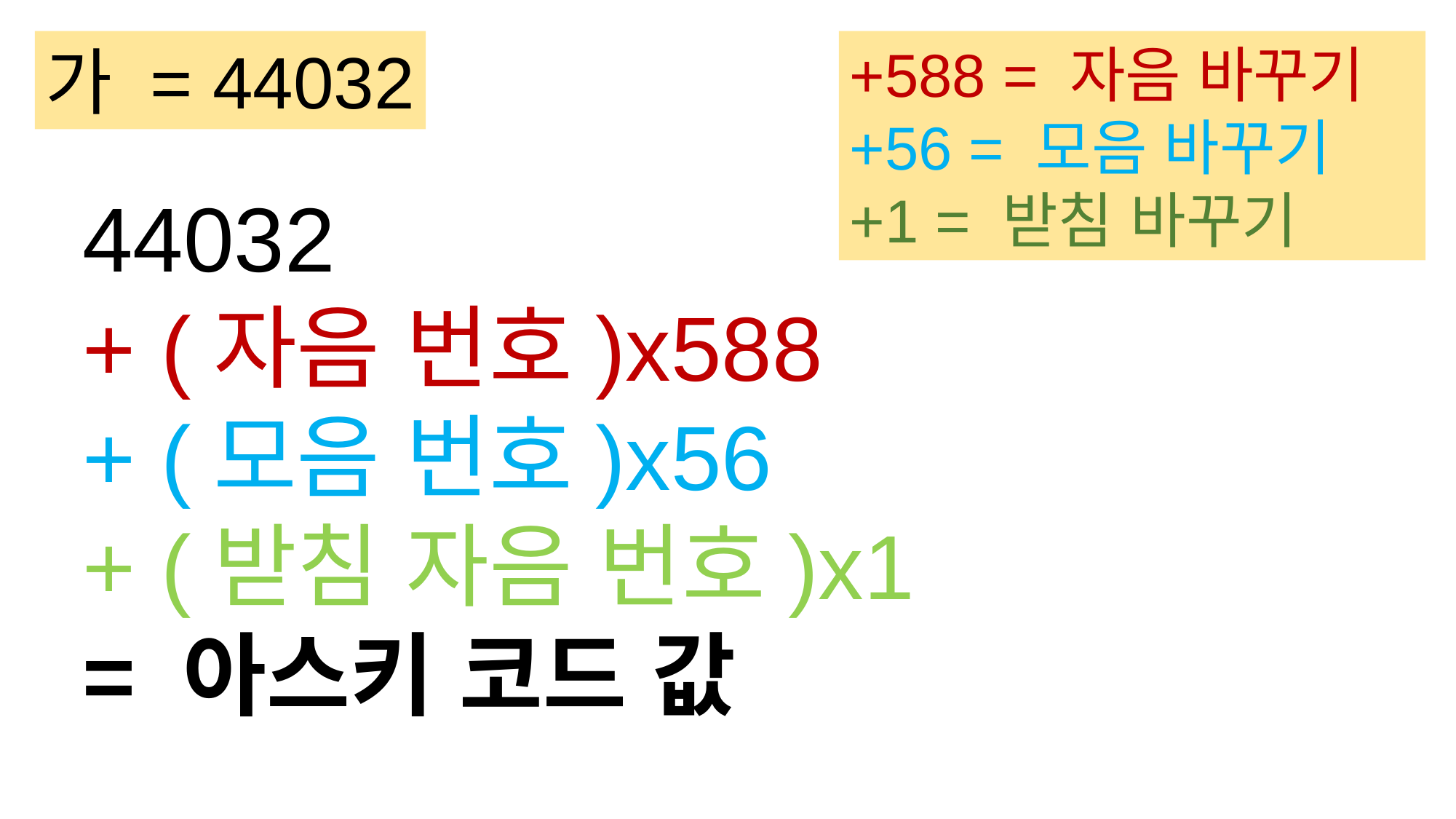

가 = 44032
+588 = 자음 바꾸기
+56 = 모음 바꾸기
+1 = 받침 바꾸기
44032
+ (자음 번호)x588
+ (모음 번호)x56
+ (받침 자음 번호)x1
= 아스키 코드 값